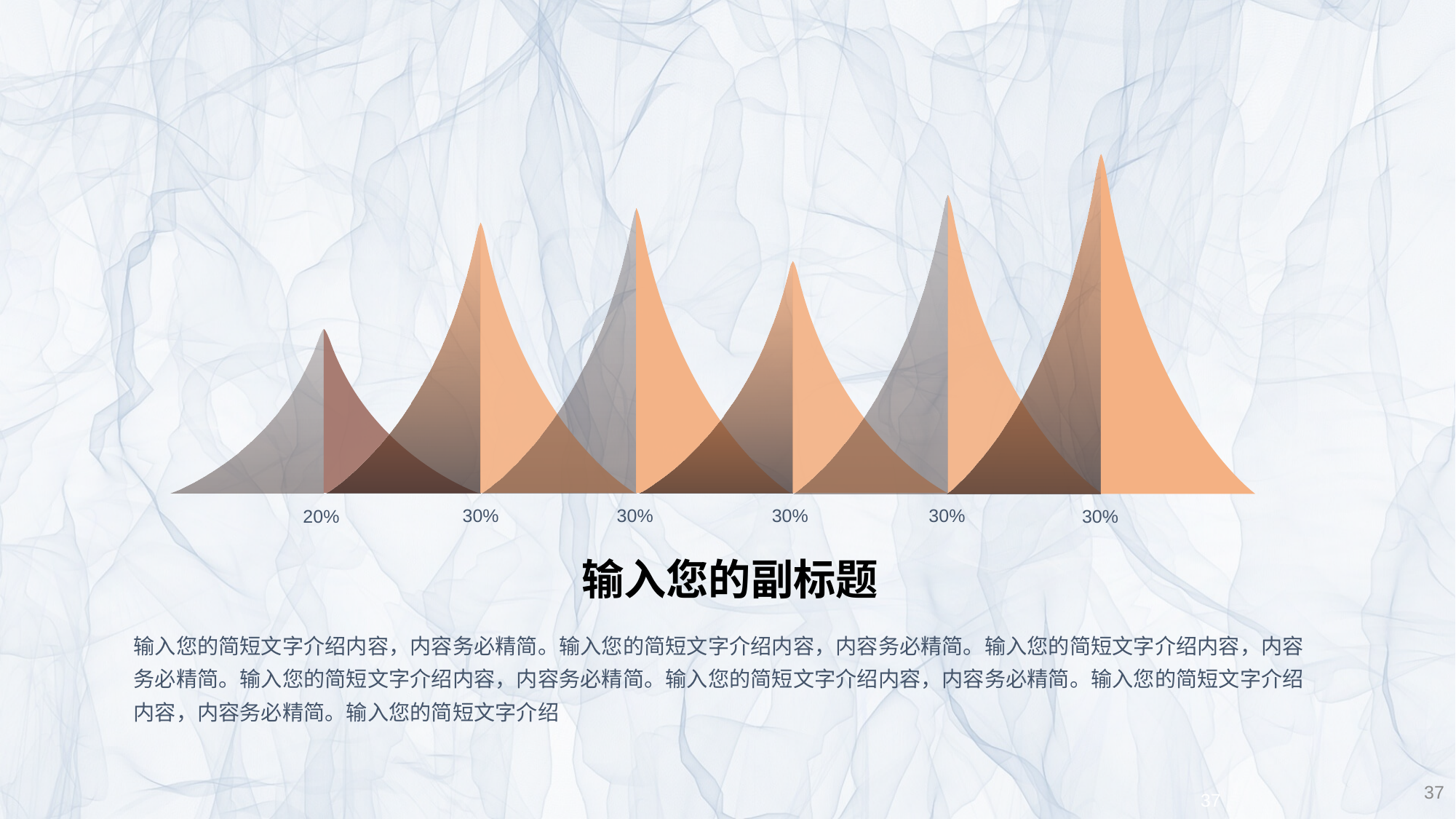

30%
30%
30%
30%
30%
20%
输入您的副标题
输入您的简短文字介绍内容，内容务必精简。输入您的简短文字介绍内容，内容务必精简。输入您的简短文字介绍内容，内容务必精简。输入您的简短文字介绍内容，内容务必精简。输入您的简短文字介绍内容，内容务必精简。输入您的简短文字介绍内容，内容务必精简。输入您的简短文字介绍
37
37